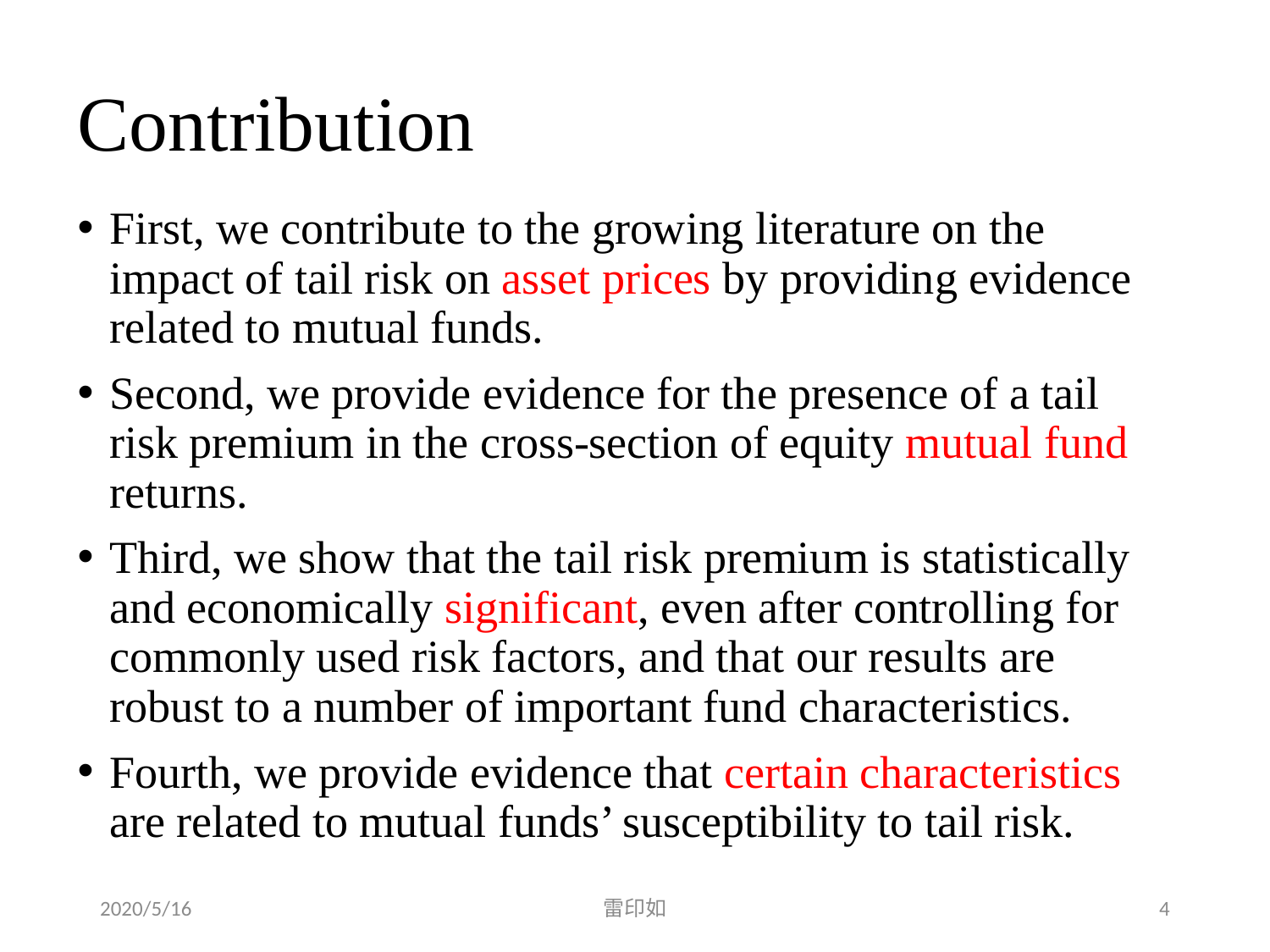

# Contribution
First, we contribute to the growing literature on the impact of tail risk on asset prices by providing evidence related to mutual funds.
Second, we provide evidence for the presence of a tail risk premium in the cross-section of equity mutual fund returns.
Third, we show that the tail risk premium is statistically and economically significant, even after controlling for commonly used risk factors, and that our results are robust to a number of important fund characteristics.
Fourth, we provide evidence that certain characteristics are related to mutual funds’ susceptibility to tail risk.
2020/5/16
雷印如
4